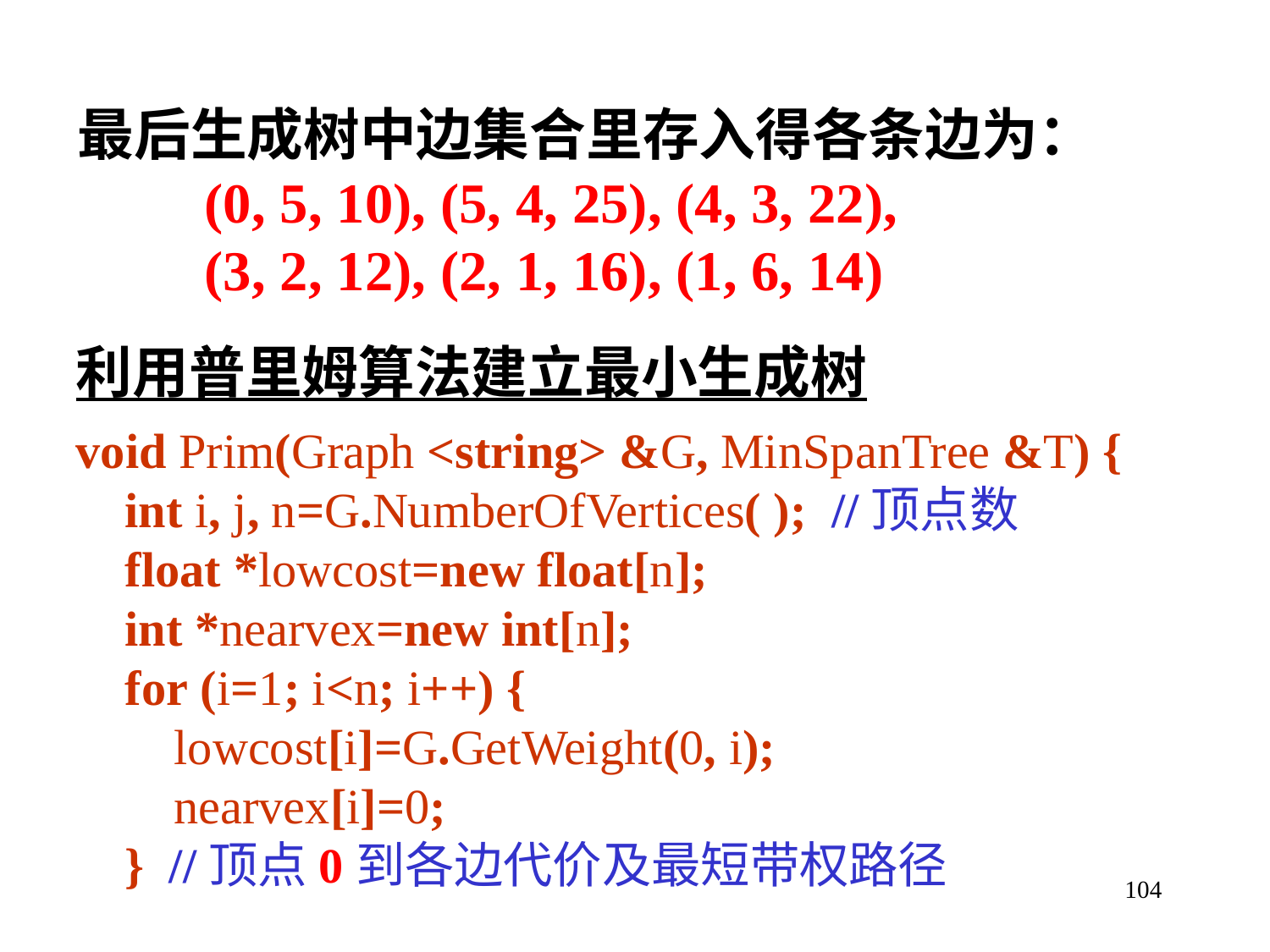

最后生成树中边集合里存入得各条边为：
	(0, 5, 10), (5, 4, 25), (4, 3, 22),
	(3, 2, 12), (2, 1, 16), (1, 6, 14)
利用普里姆算法建立最小生成树
void Prim(Graph <string> &G, MinSpanTree &T) {
    int i, j, n=G.NumberOfVertices( );  //顶点数
    float *lowcost=new float[n];
    int *nearvex=new int[n];
    for (i=1; i<n; i++) {
        lowcost[i]=G.GetWeight(0, i);
        nearvex[i]=0;
    }  //顶点0到各边代价及最短带权路径
104